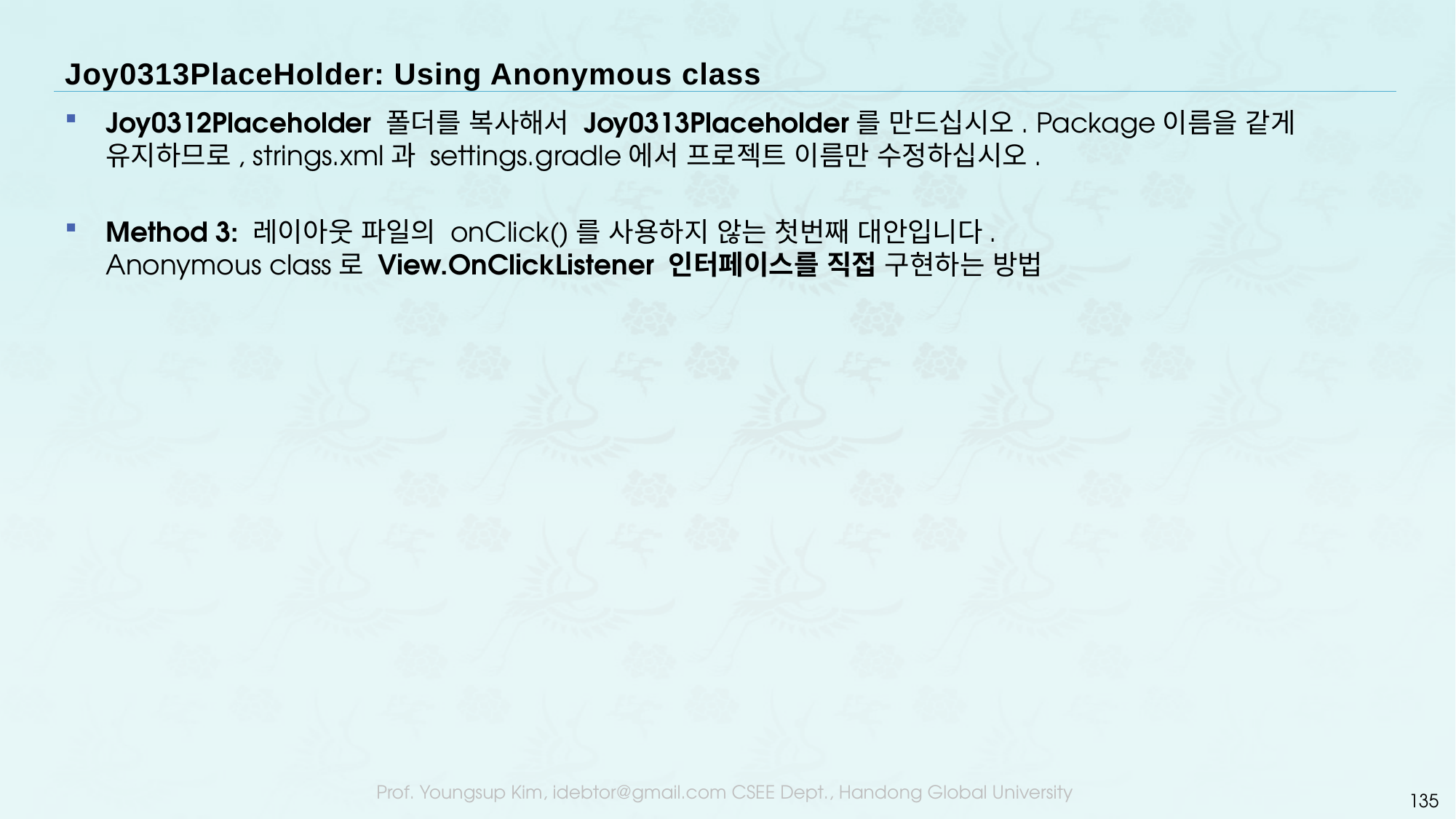

# Joy0313PlaceHolder: Using Anonymous class
Joy0312Placeholder 폴더를 복사해서 Joy0313Placeholder를 만드십시오. Package이름을 같게 유지하므로, strings.xml과 settings.gradle에서 프로젝트 이름만 수정하십시오.

Method 3: 레이아웃 파일의 onClick()를 사용하지 않는 첫번째 대안입니다.
Anonymous class로 View.OnClickListener 인터페이스를 직접 구현하는 방법

135